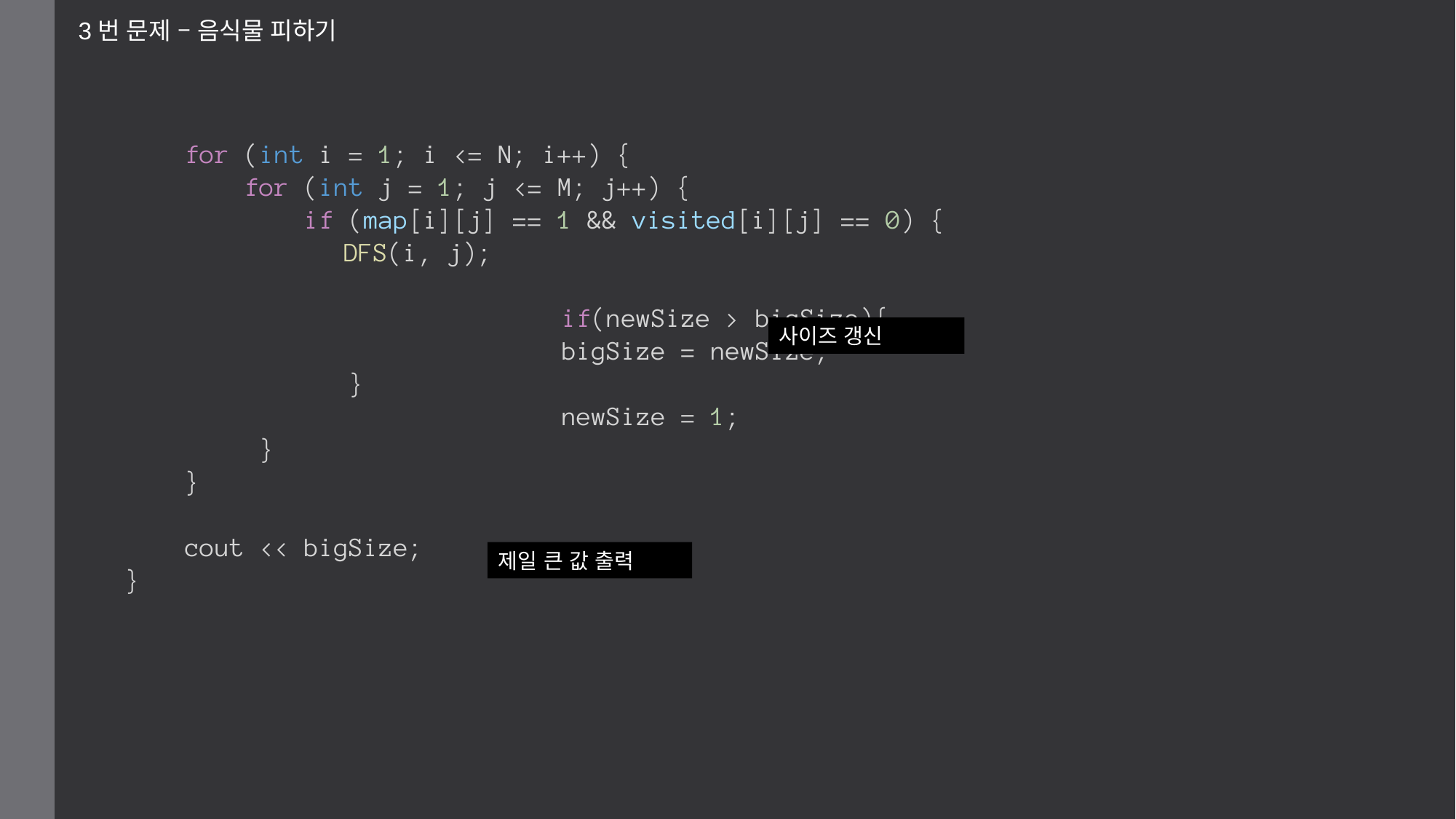

3번 문제 – 음식물 피하기
    for (int i = 1; i <= N; i++) {
        for (int j = 1; j <= M; j++) {
            if (map[i][j] == 1 && visited[i][j] == 0) {
            	DFS(i, j);

				if(newSize > bigSize){
        			bigSize = newSize;
               }
				newSize = 1;
         }
    }

    cout << bigSize;
}
사이즈 갱신
제일 큰 값 출력